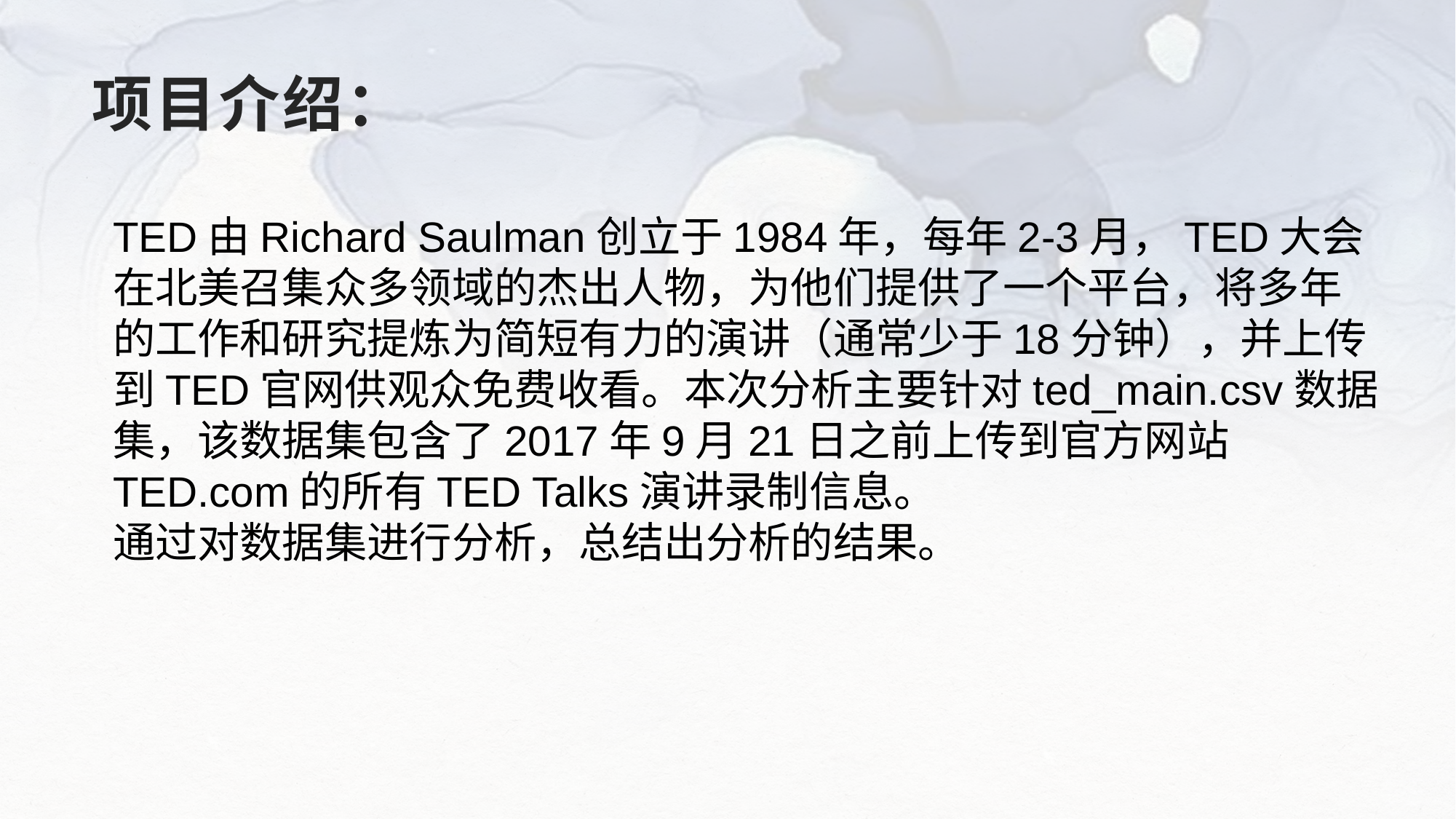

# 项目介绍：
TED由Richard Saulman创立于1984年，每年2-3月，TED大会在北美召集众多领域的杰出人物，为他们提供了一个平台，将多年的工作和研究提炼为简短有力的演讲（通常少于18分钟），并上传到TED官网供观众免费收看。本次分析主要针对ted_main.csv数据集，该数据集包含了2017年9月21日之前上传到官方网站TED.com的所有TED Talks演讲录制信息。
通过对数据集进行分析，总结出分析的结果。